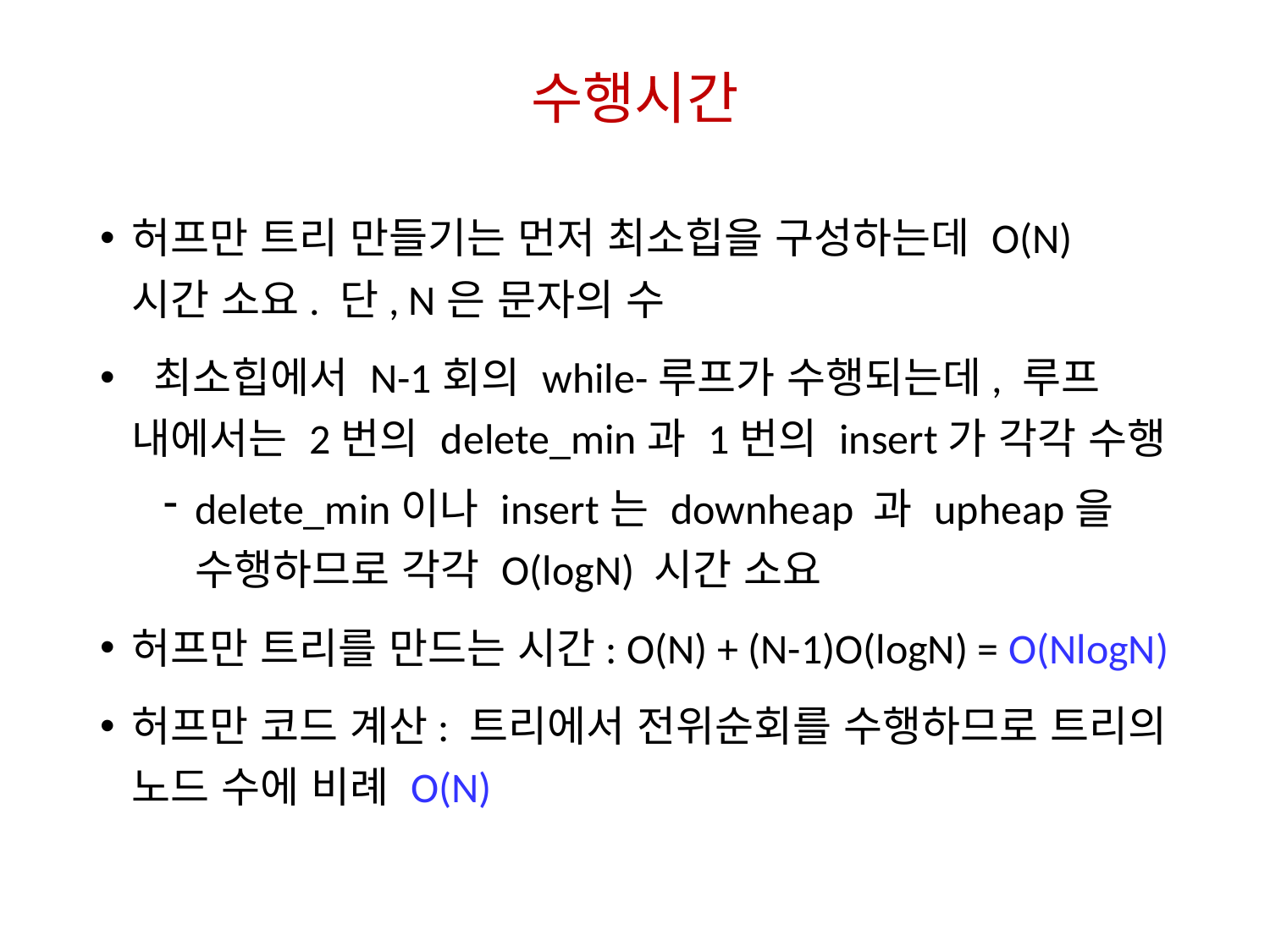

# 수행시간
허프만 트리 만들기는 먼저 최소힙을 구성하는데 O(N) 시간 소요. 단, N은 문자의 수
 최소힙에서 N-1회의 while-루프가 수행되는데, 루프 내에서는 2번의 delete_min과 1번의 insert가 각각 수행
delete_min이나 insert는 downheap 과 upheap을 수행하므로 각각 O(logN) 시간 소요
허프만 트리를 만드는 시간: O(N) + (N-1)O(logN) = O(NlogN)
허프만 코드 계산: 트리에서 전위순회를 수행하므로 트리의 노드 수에 비례 O(N)